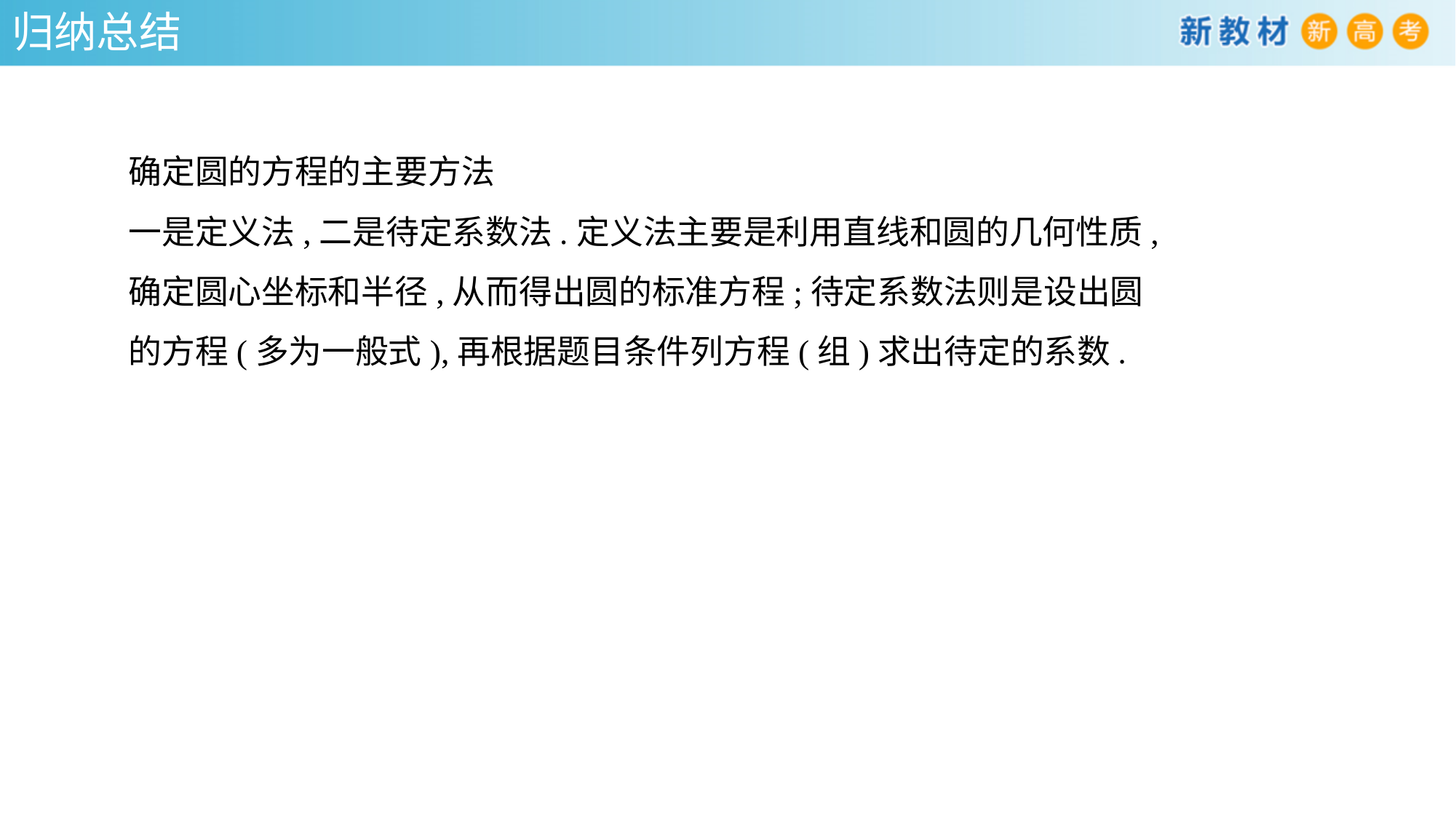

归纳总结
确定圆的方程的主要方法
一是定义法,二是待定系数法.定义法主要是利用直线和圆的几何性质,确定圆心坐标和半径,从而得出圆的标准方程;待定系数法则是设出圆的方程(多为一般式),再根据题目条件列方程(组)求出待定的系数.